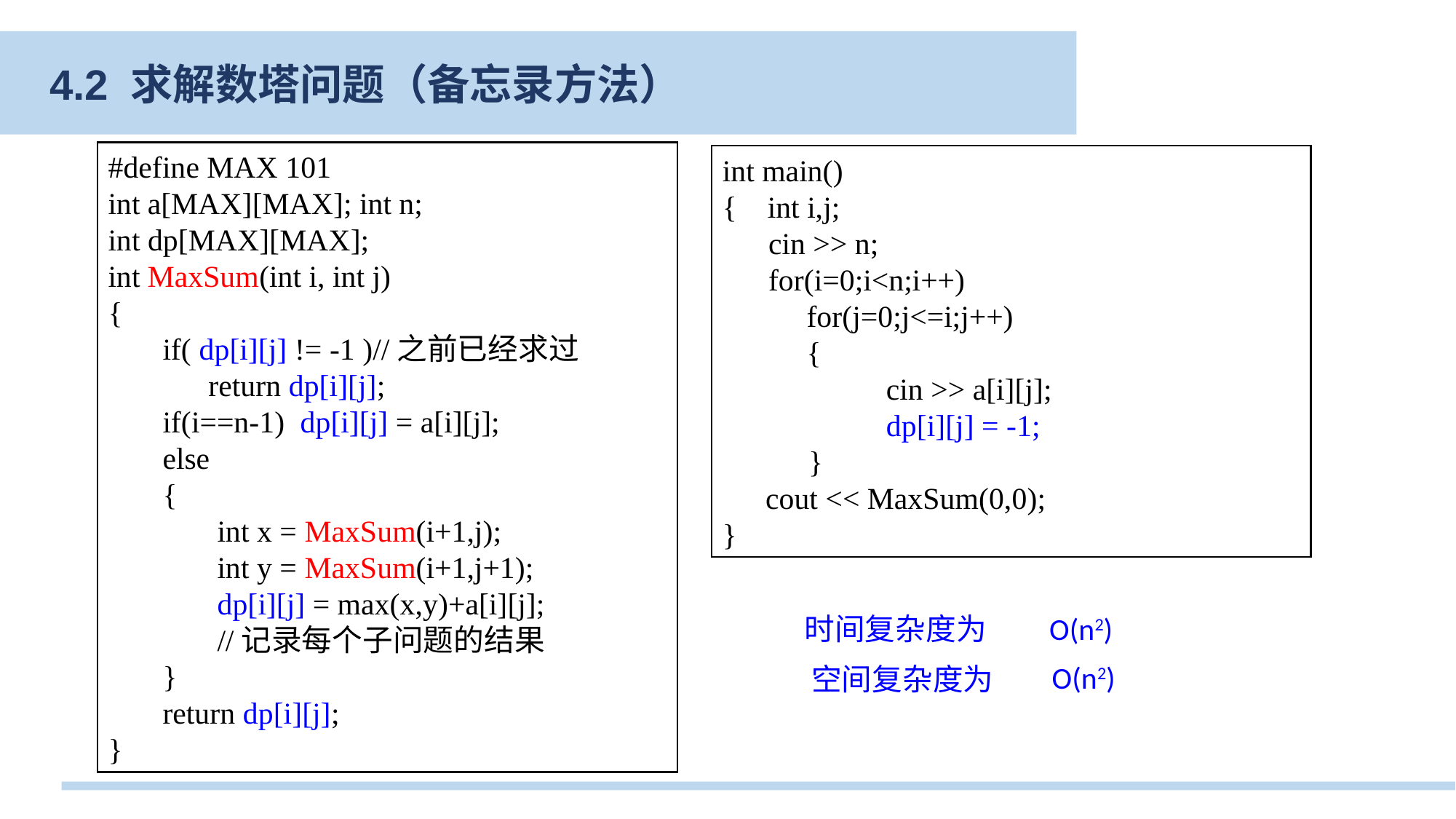

数塔问题——备忘录动态规划求解思路
4.2 求解数塔问题（备忘录方法）
#define MAX 101
int a[MAX][MAX]; int n;
int dp[MAX][MAX];
int MaxSum(int i, int j)
{
if( dp[i][j] != -1 )//之前已经求过
      return dp[i][j];
if(i==n-1)  dp[i][j] = a[i][j];
else
{
int x = MaxSum(i+1,j);
int y = MaxSum(i+1,j+1);
dp[i][j] = max(x,y)+a[i][j];
//记录每个子问题的结果
}
return dp[i][j];
}
int main()
{    int i,j;
      cin >> n;
      for(i=0;i<n;i++)
           for(j=0;j<=i;j++)
           {
cin >> a[i][j];
dp[i][j] = -1;
}
cout << MaxSum(0,0);
}
时间复杂度为
O(n2)
O(n2)
空间复杂度为